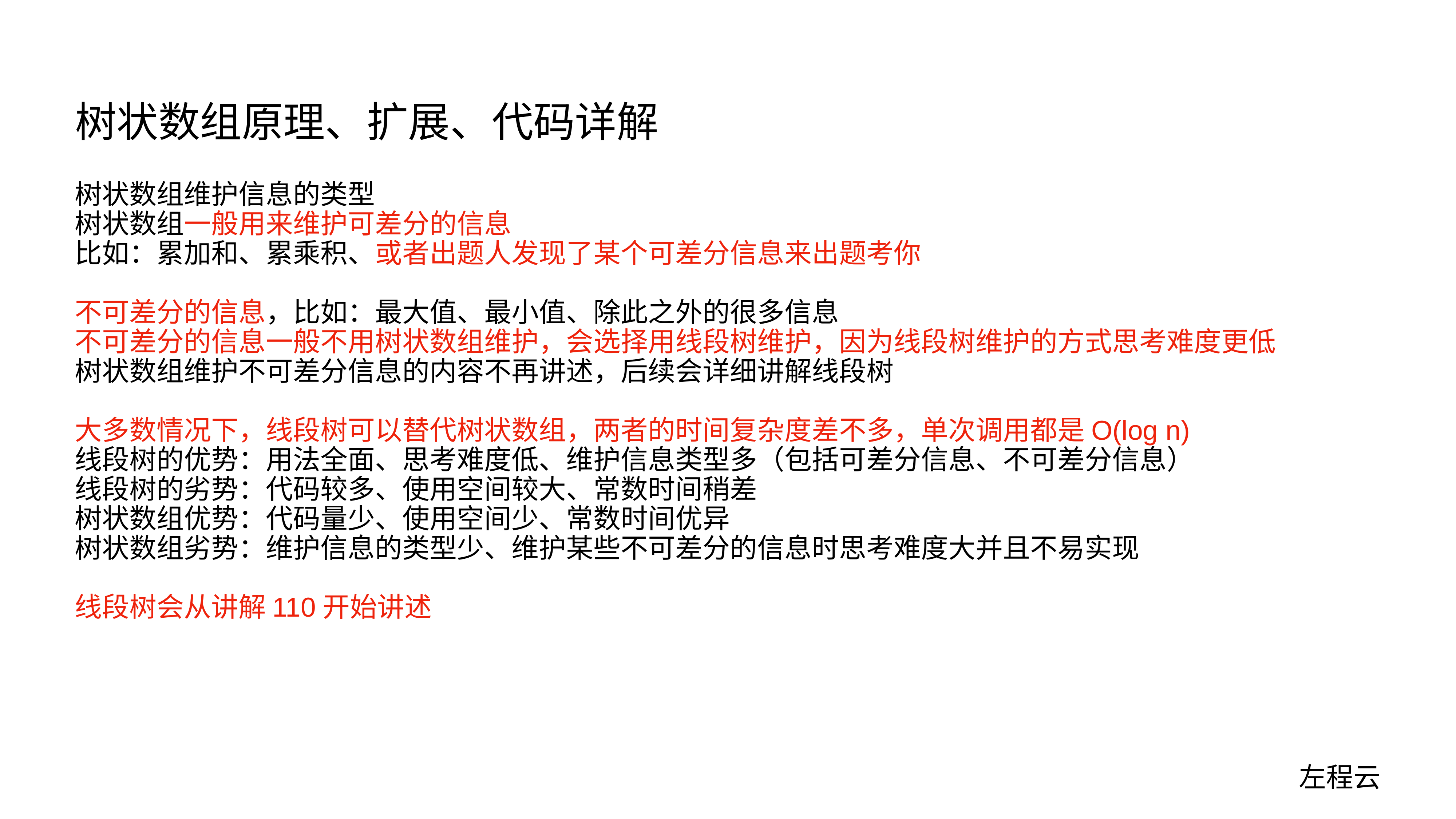

# 树状数组原理、扩展、代码详解
树状数组维护信息的类型
树状数组一般用来维护可差分的信息
比如：累加和、累乘积、或者出题人发现了某个可差分信息来出题考你

不可差分的信息，比如：最大值、最小值、除此之外的很多信息
不可差分的信息一般不用树状数组维护，会选择用线段树维护，因为线段树维护的方式思考难度更低
树状数组维护不可差分信息的内容不再讲述，后续会详细讲解线段树

大多数情况下，线段树可以替代树状数组，两者的时间复杂度差不多，单次调用都是O(log n)
线段树的优势：用法全面、思考难度低、维护信息类型多（包括可差分信息、不可差分信息）
线段树的劣势：代码较多、使用空间较大、常数时间稍差
树状数组优势：代码量少、使用空间少、常数时间优异
树状数组劣势：维护信息的类型少、维护某些不可差分的信息时思考难度大并且不易实现

线段树会从讲解110开始讲述
左程云